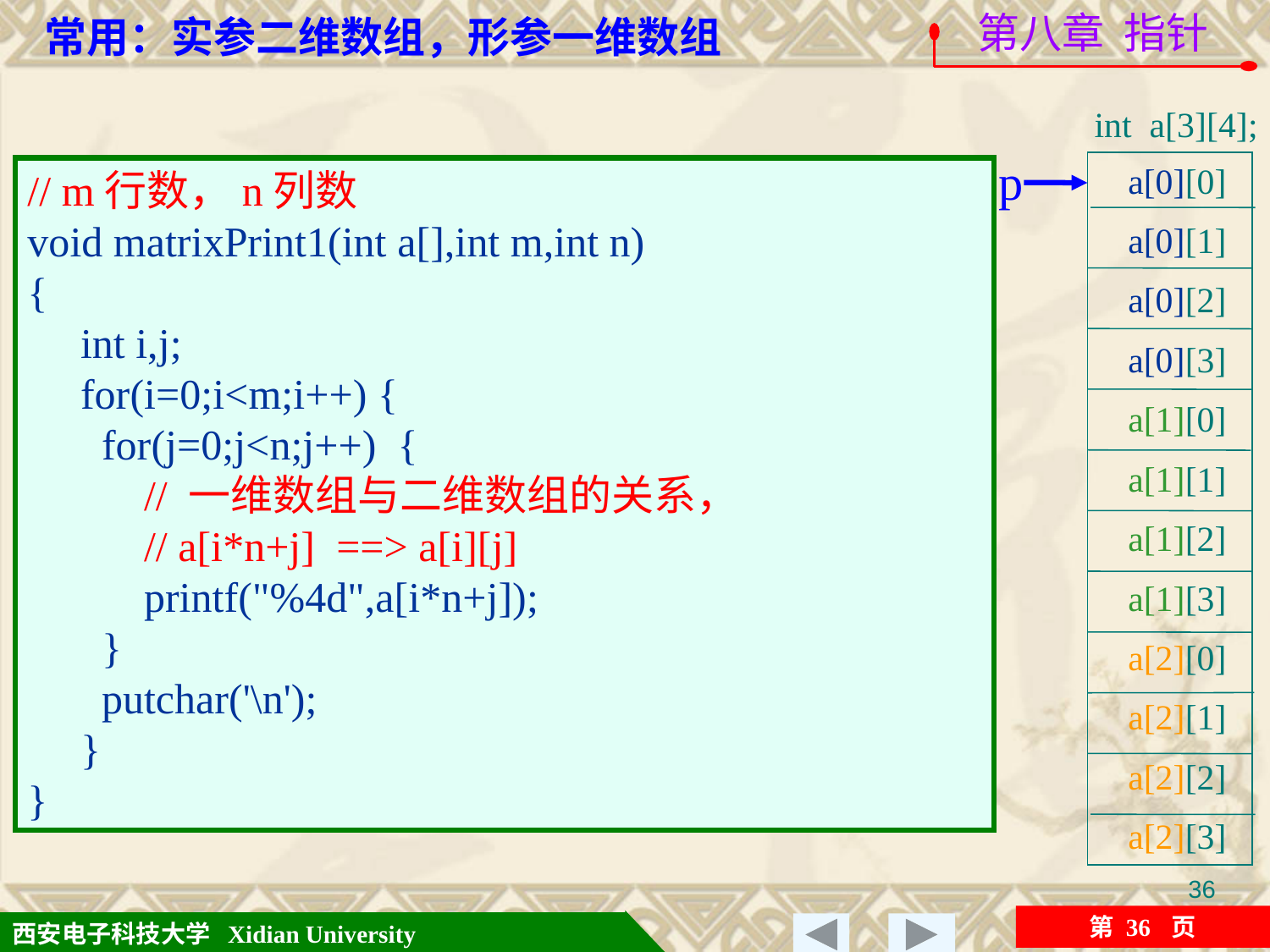

第八章  指针

常用：实参二维数组，形参一维数组
int  a[3][4];

a[0][0]

a[0][1]

a[0][2]

a[0][3]

a[1][0]

a[1][1]
a[1][2]

a[1][3]

a[2][0]

a[2][1]

a[2][2]

a[2][3]

p

// m行数，n列数
void matrixPrint1(int a[],int m,int n)
{
     int i,j;
     for(i=0;i<m;i++) {
       for(j=0;j<n;j++)  {
           // 一维数组与二维数组的关系，
           // a[i*n+j]  ==> a[i][j]
           printf("%4d",a[i*n+j]);
       }
       putchar('\n');
     }
}
36